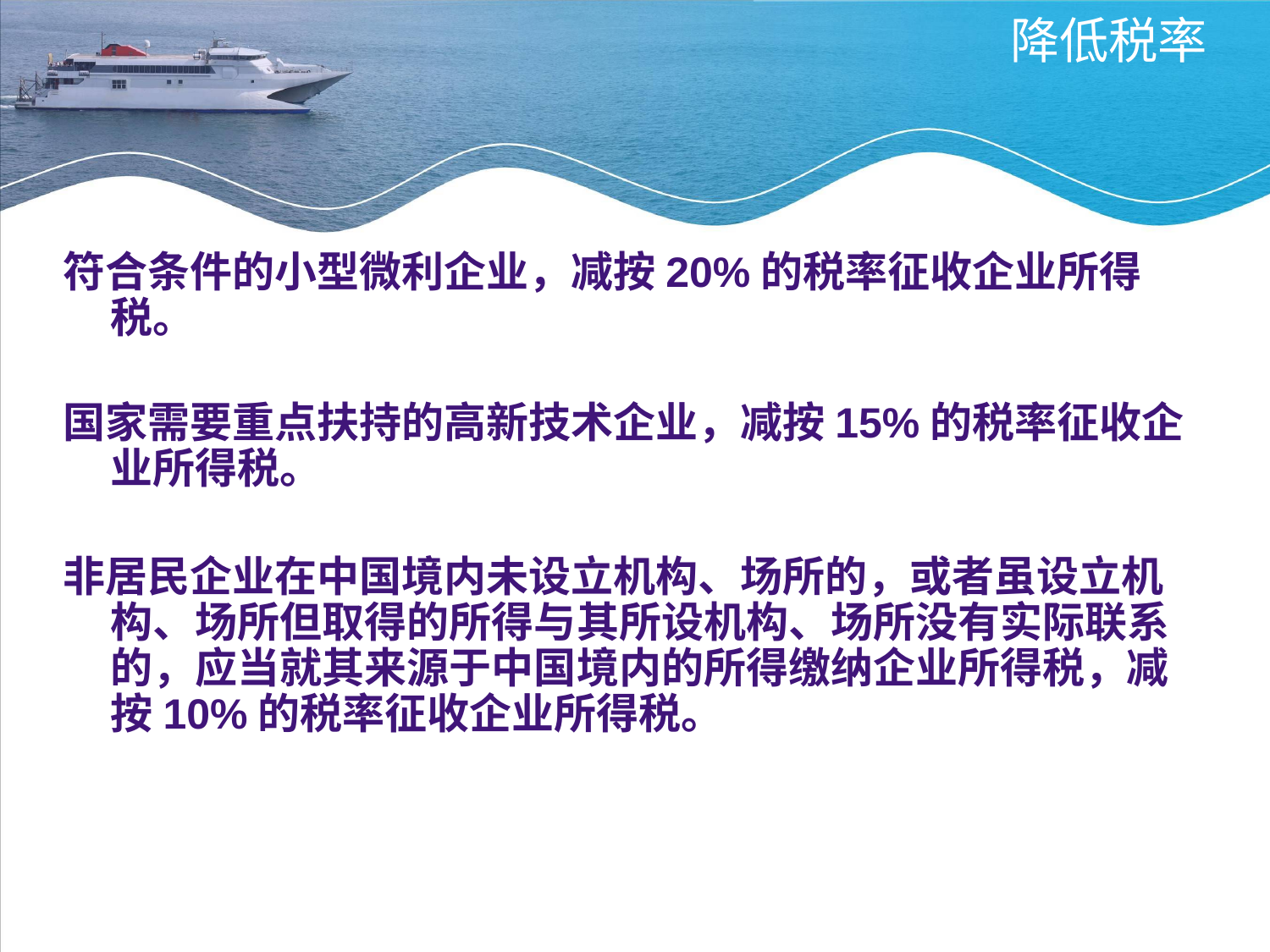

# 降低税率
符合条件的小型微利企业，减按20%的税率征收企业所得税。
国家需要重点扶持的高新技术企业，减按15%的税率征收企业所得税。

非居民企业在中国境内未设立机构、场所的，或者虽设立机构、场所但取得的所得与其所设机构、场所没有实际联系的，应当就其来源于中国境内的所得缴纳企业所得税，减按10%的税率征收企业所得税。